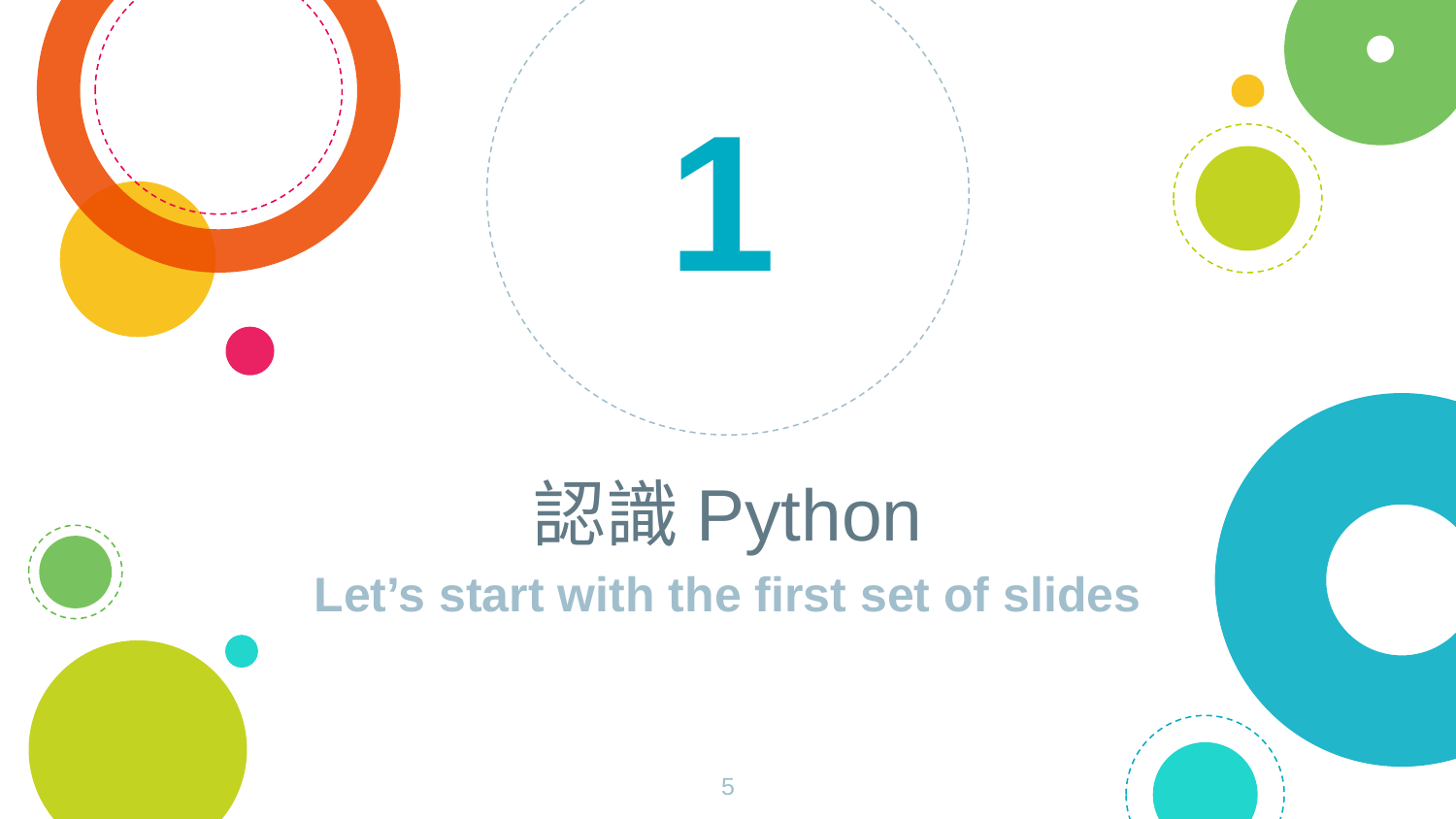

1
# 認識Python
Let’s start with the first set of slides
5